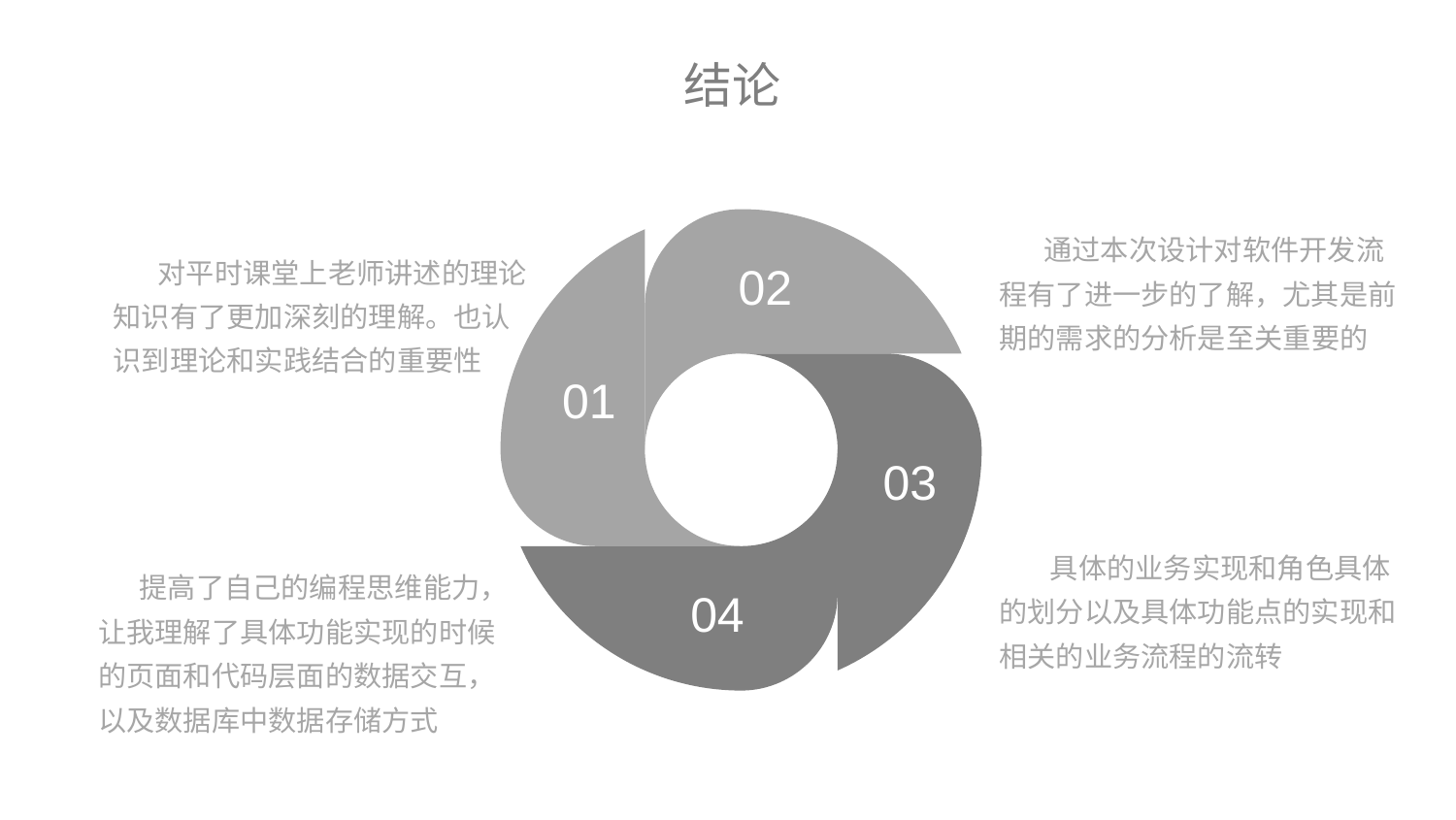

结论

      通过本次设计对软件开发流程有了进一步的了解，尤其是前期的需求的分析是至关重要的

      对平时课堂上老师讲述的理论知识有了更加深刻的理解。也认识到理论和实践结合的重要性
02

01
03

       具体的业务实现和角色具体的划分以及具体功能点的实现和相关的业务流程的流转
       提高了自己的编程思维能力，让我理解了具体功能实现的时候的页面和代码层面的数据交互，以及数据库中数据存储方式
04